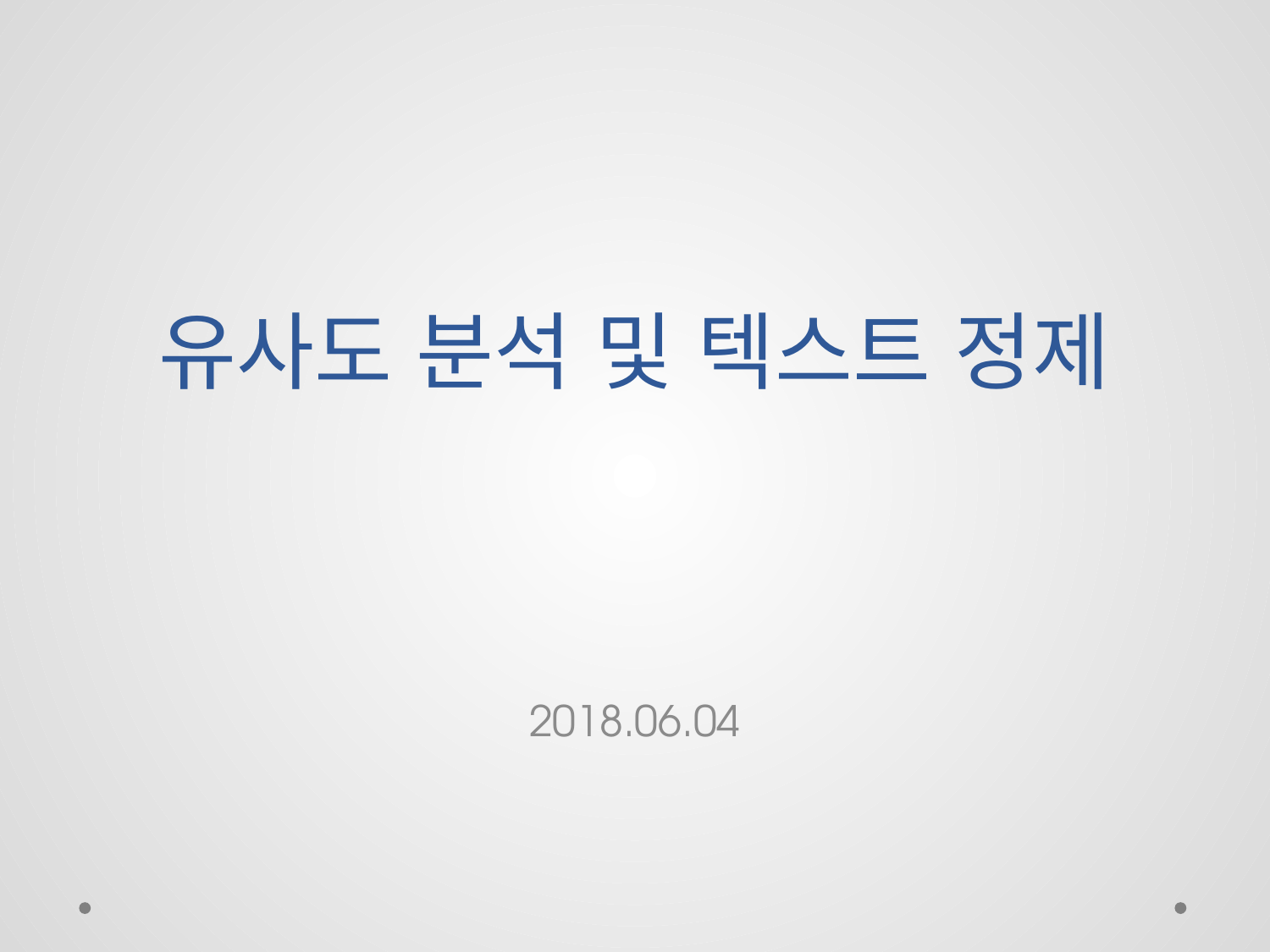

# 유사도 분석 및 텍스트 정제
2018.06.04